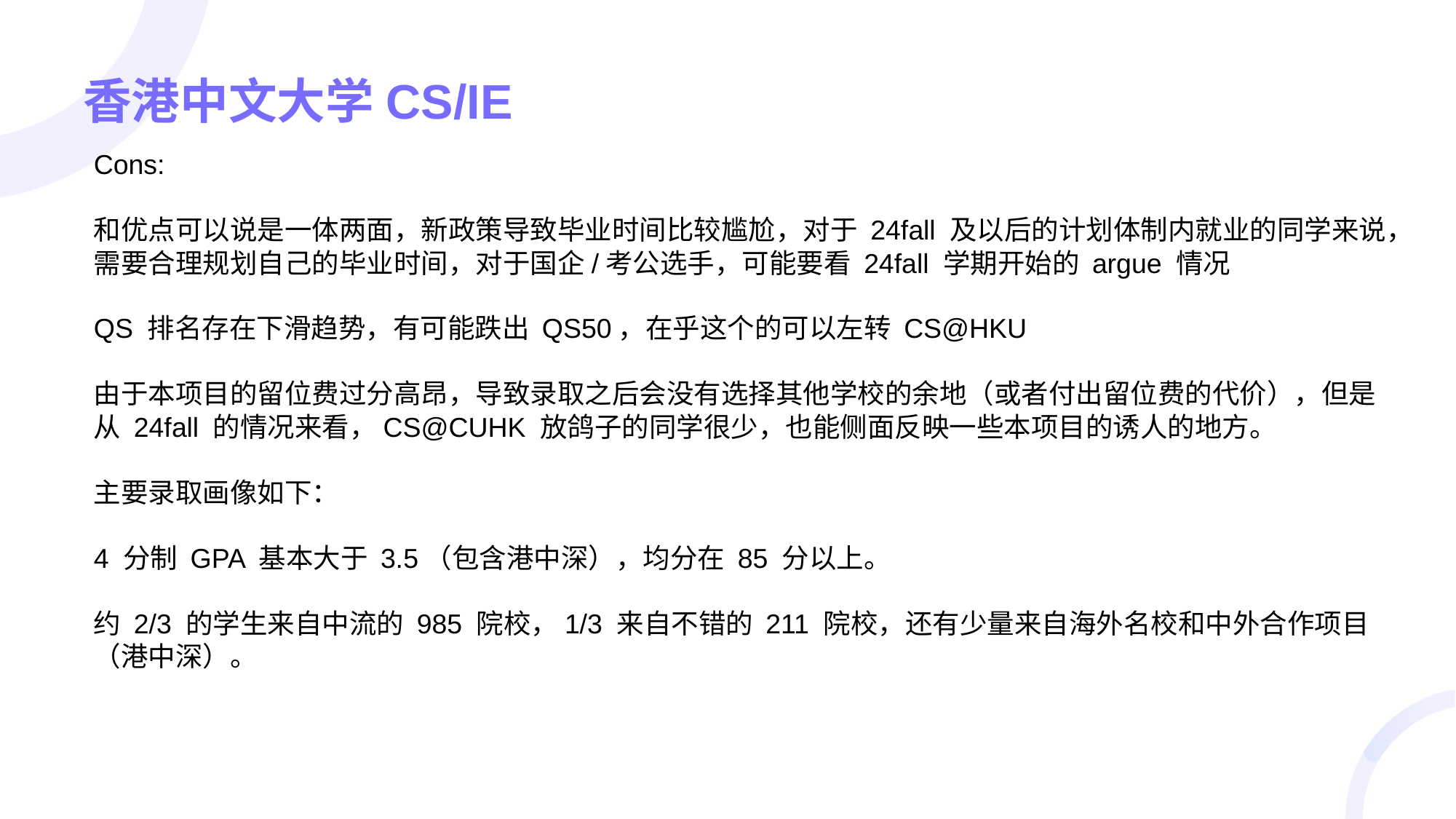

# 香港中文大学CS/IE
Cons:

和优点可以说是一体两面，新政策导致毕业时间比较尴尬，对于 24fall 及以后的计划体制内就业的同学来说，需要合理规划自己的毕业时间，对于国企/考公选手，可能要看 24fall 学期开始的 argue 情况

QS 排名存在下滑趋势，有可能跌出 QS50，在乎这个的可以左转 CS@HKU

由于本项目的留位费过分高昂，导致录取之后会没有选择其他学校的余地（或者付出留位费的代价），但是从 24fall 的情况来看，CS@CUHK 放鸽子的同学很少，也能侧面反映一些本项目的诱人的地方。

主要录取画像如下：

4 分制 GPA 基本大于 3.5（包含港中深），均分在 85 分以上。

约 2/3 的学生来自中流的 985 院校，1/3 来自不错的 211 院校，还有少量来自海外名校和中外合作项目（港中深）。